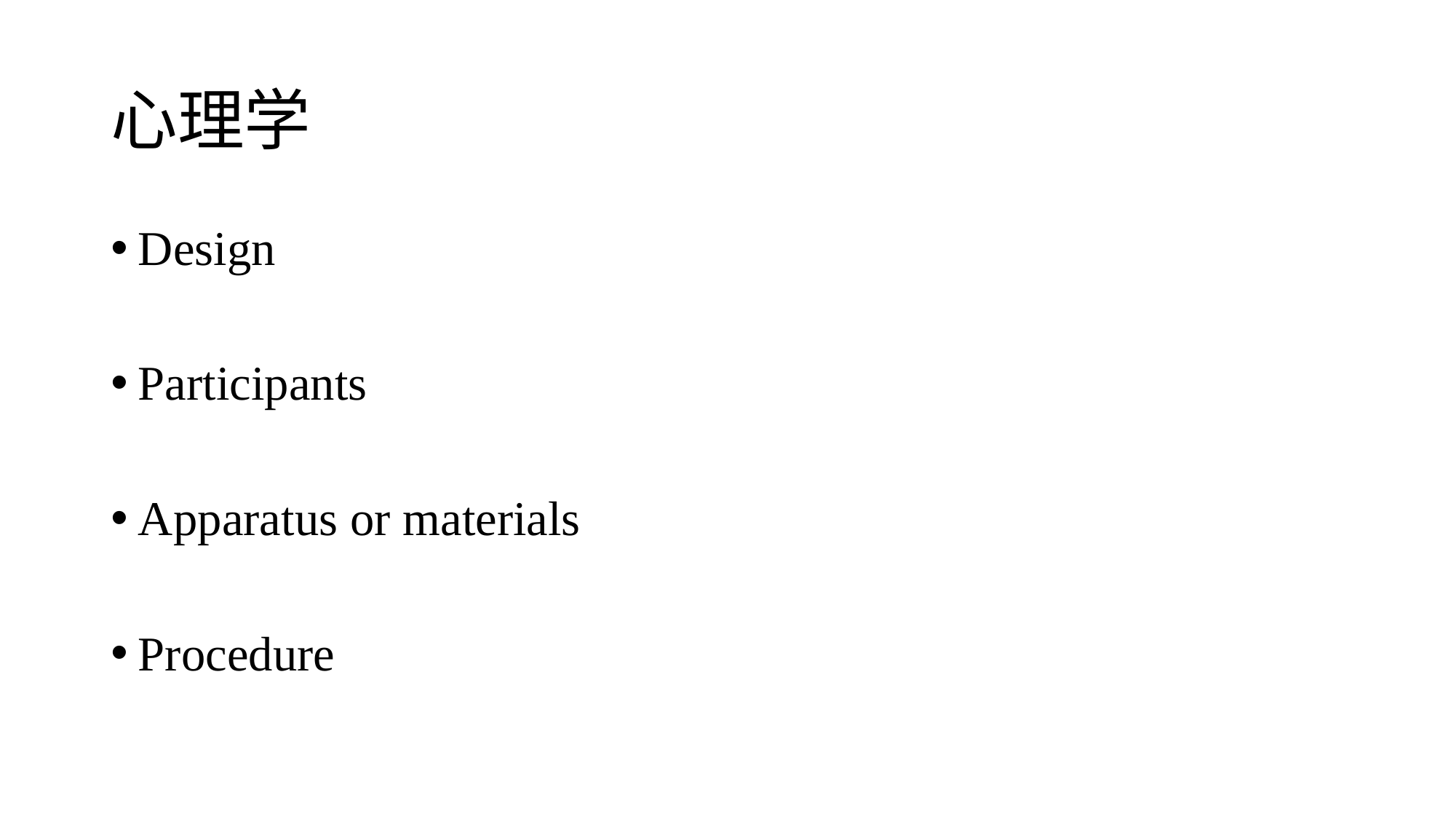

# 心理学
Design

Participants

Apparatus or materials

Procedure